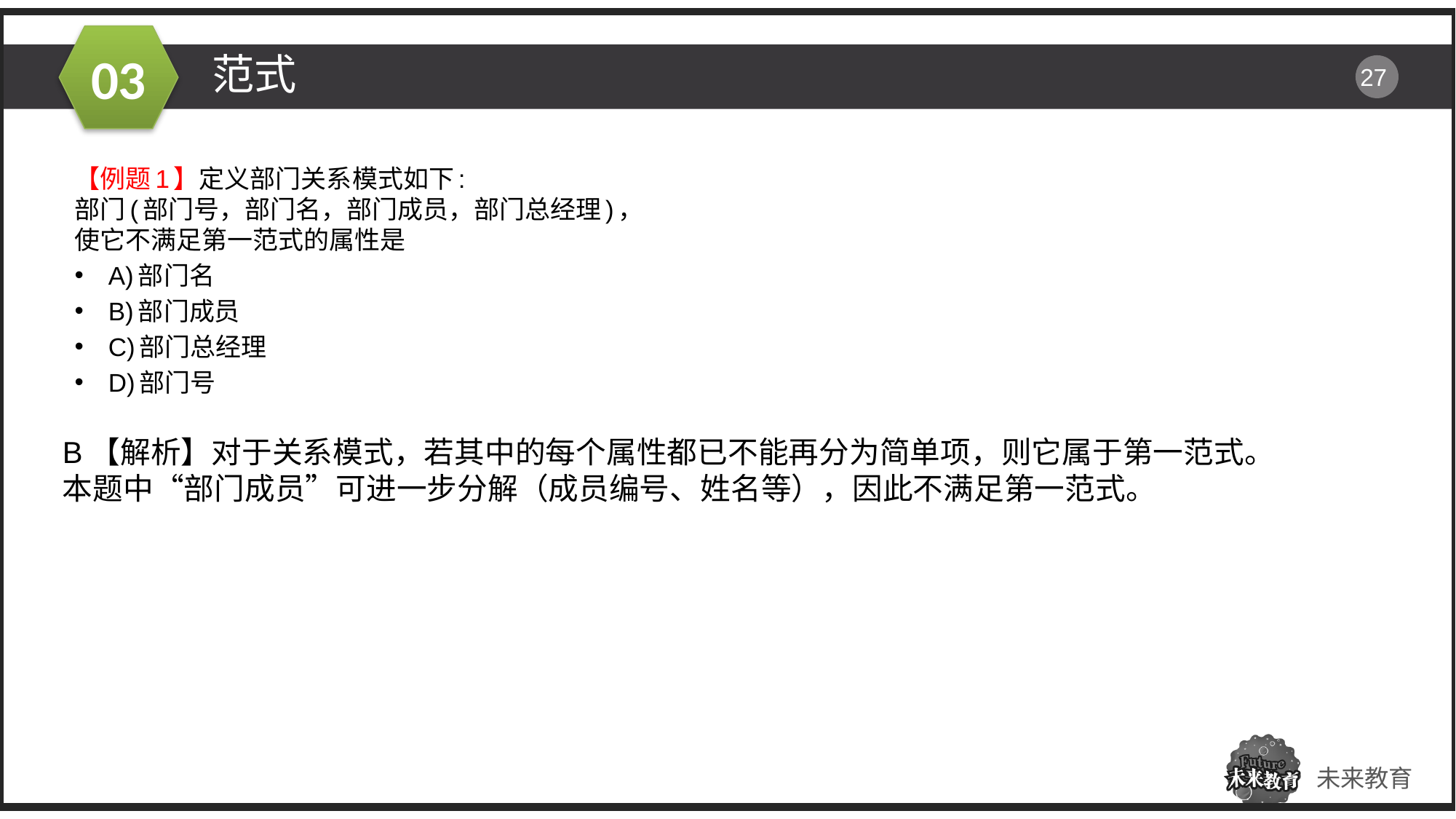

范式
【例题1】定义部门关系模式如下:
部门(部门号，部门名，部门成员，部门总经理)，
使它不满足第一范式的属性是
A)部门名
B)部门成员
C)部门总经理
D)部门号

01
B【解析】对于关系模式，若其中的每个属性都已不能再分为简单项，则它属于第一范式。本题中“部门成员”可进一步分解（成员编号、姓名等），因此不满足第一范式。